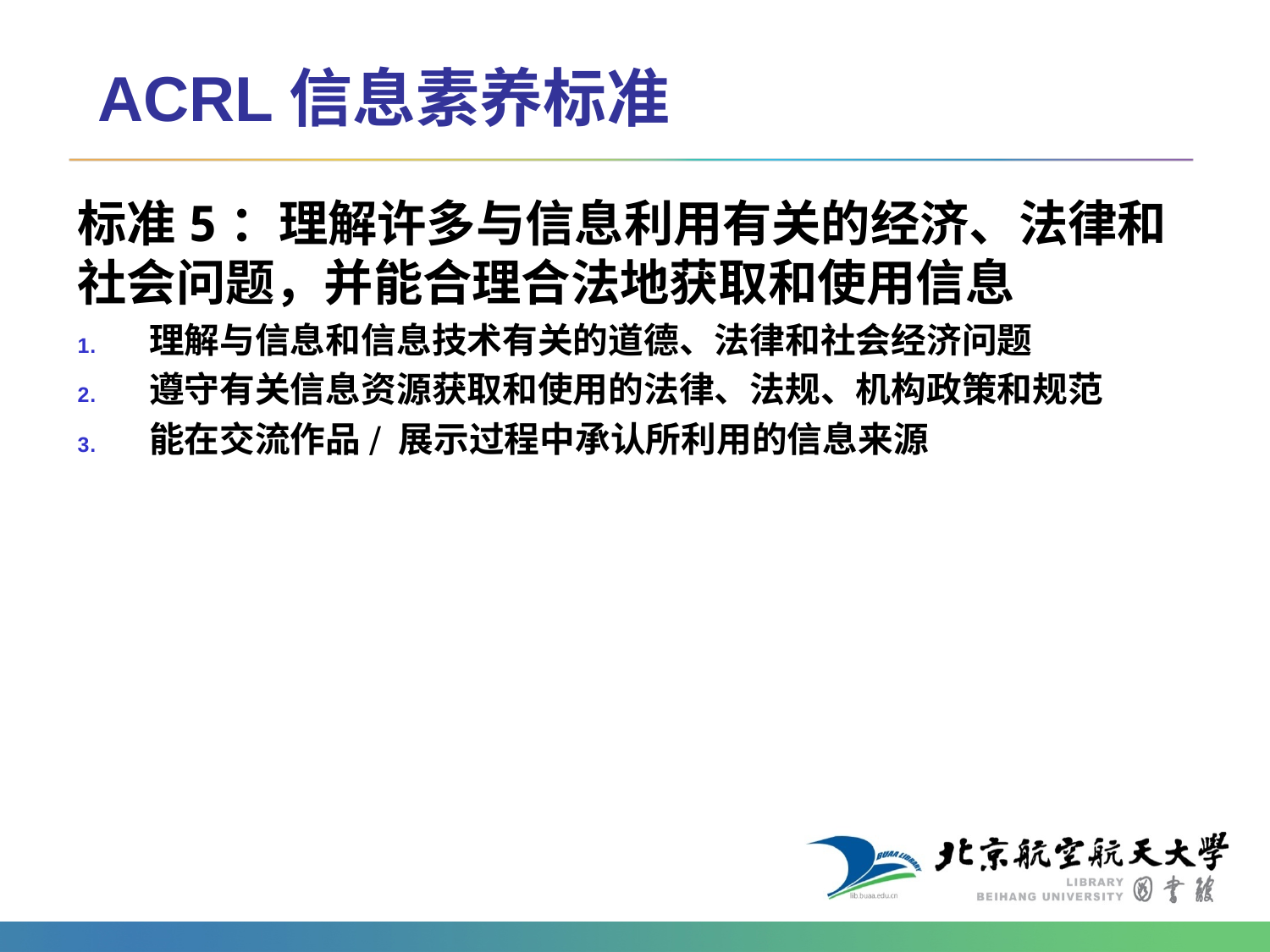

ACRL信息素养标准
标准5：理解许多与信息利用有关的经济、法律和社会问题，并能合理合法地获取和使用信息
理解与信息和信息技术有关的道德、法律和社会经济问题
遵守有关信息资源获取和使用的法律、法规、机构政策和规范
能在交流作品/展示过程中承认所利用的信息来源